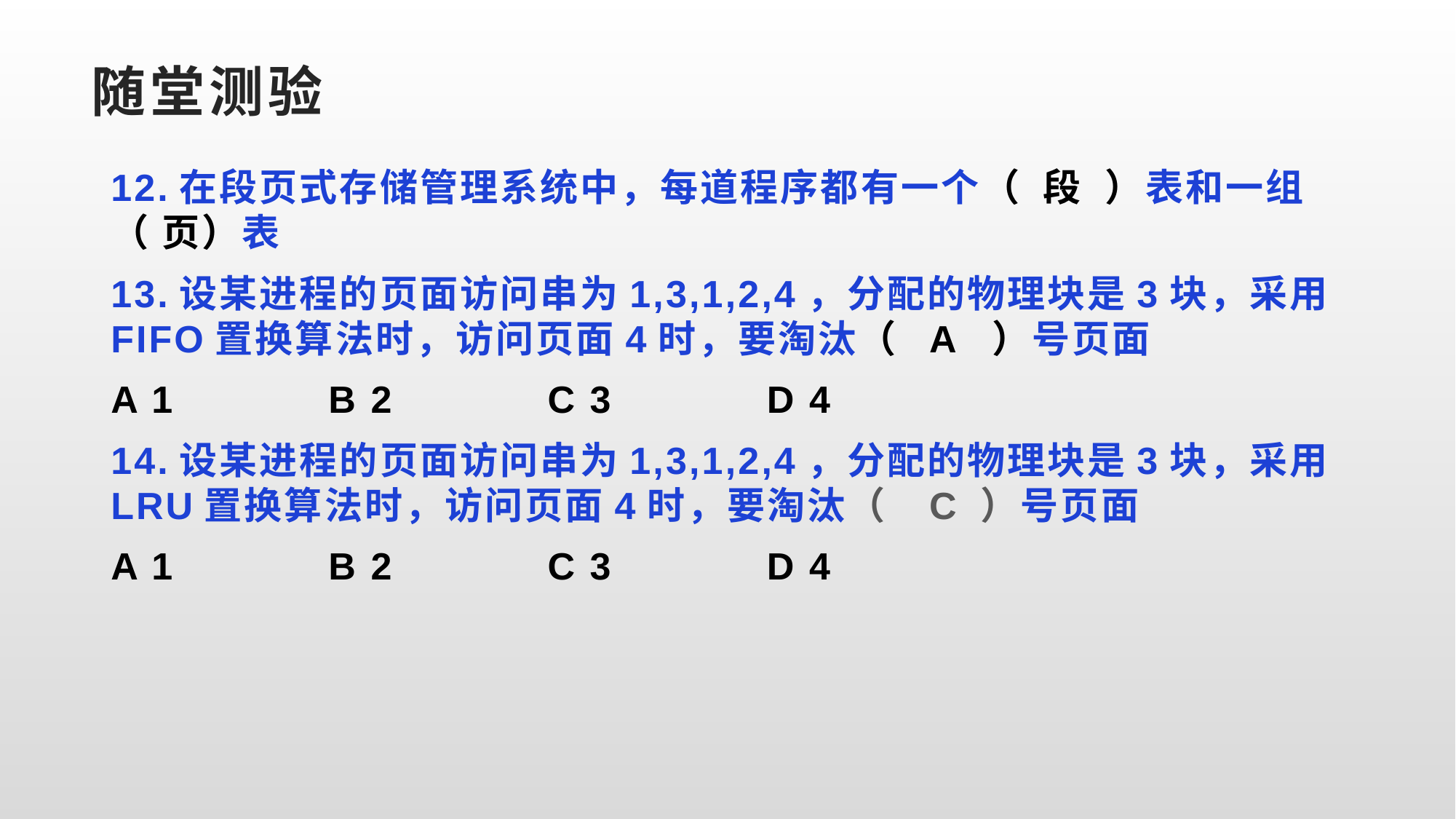

# 随堂测验
12.在段页式存储管理系统中，每道程序都有一个（  段  ）表和一组（ 页）表
13.设某进程的页面访问串为1,3,1,2,4，分配的物理块是3块，采用FIFO置换算法时，访问页面4时，要淘汰（  A  ）号页面
A 1            B 2            C 3            D 4
14.设某进程的页面访问串为1,3,1,2,4，分配的物理块是3块，采用LRU置换算法时，访问页面4时，要淘汰（   C ）号页面
A 1            B 2            C 3            D 4